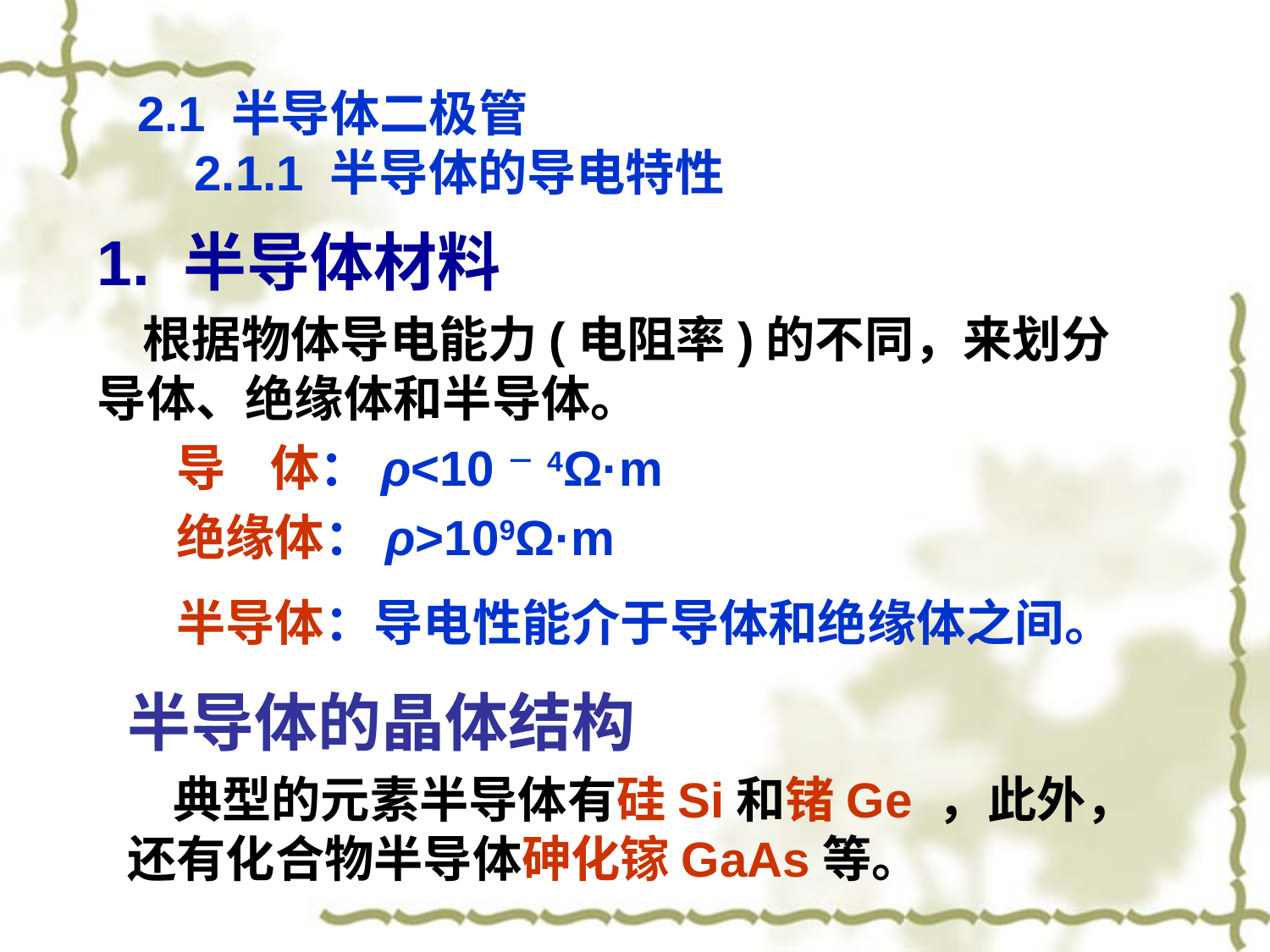

2.1 半导体二极管
    2.1.1 半导体的导电特性
1. 半导体材料
   根据物体导电能力(电阻率)的不同，来划分导体、绝缘体和半导体。
      导    体：ρ<10－4Ω·m
      绝缘体：ρ>109Ω·m
      半导体：导电性能介于导体和绝缘体之间。
半导体的晶体结构
   典型的元素半导体有硅Si和锗Ge ，此外，还有化合物半导体砷化镓GaAs等。
3